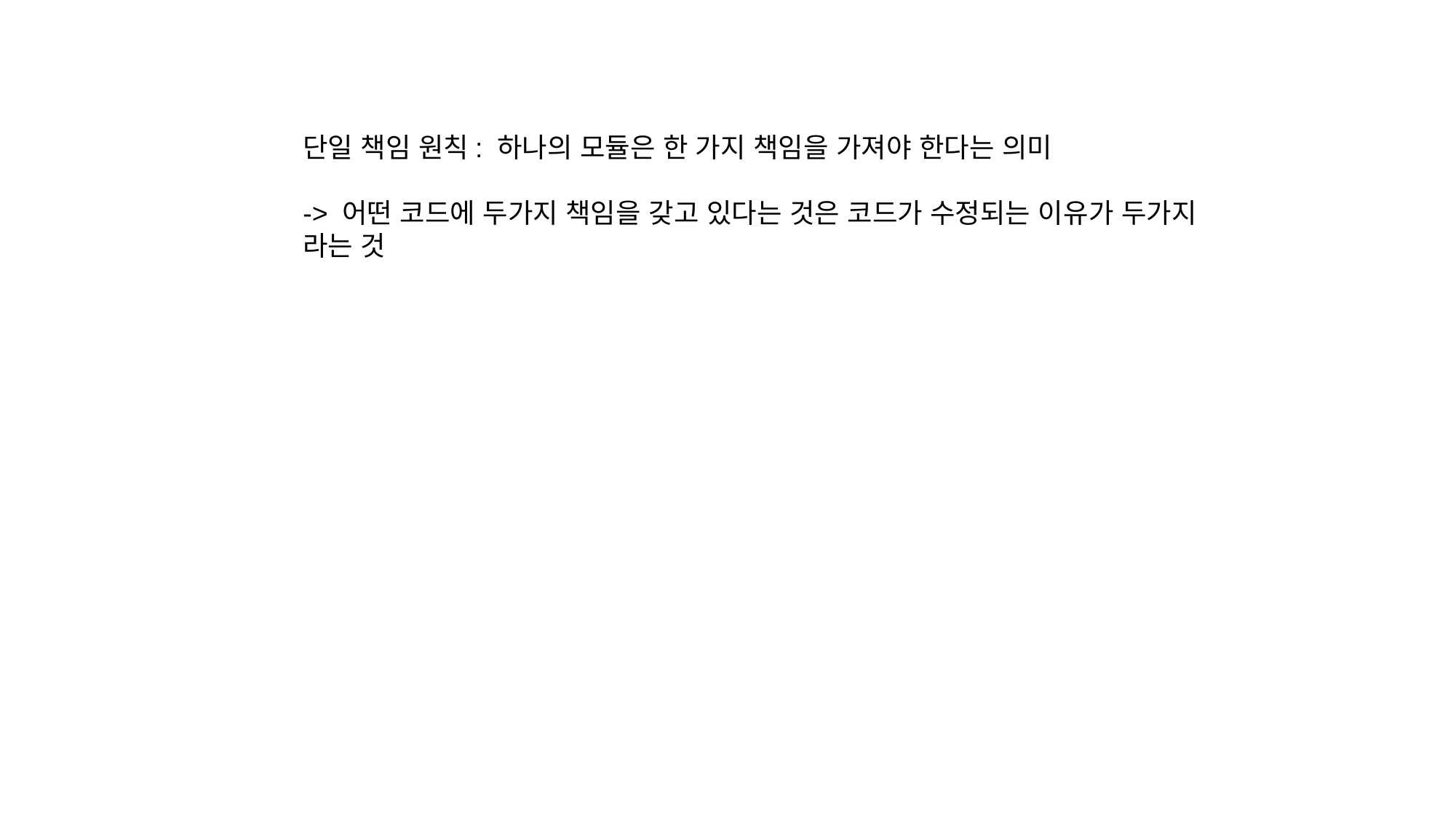

단일 책임 원칙: 하나의 모듈은 한 가지 책임을 가져야 한다는 의미

-> 어떤 코드에 두가지 책임을 갖고 있다는 것은 코드가 수정되는 이유가 두가지 라는 것